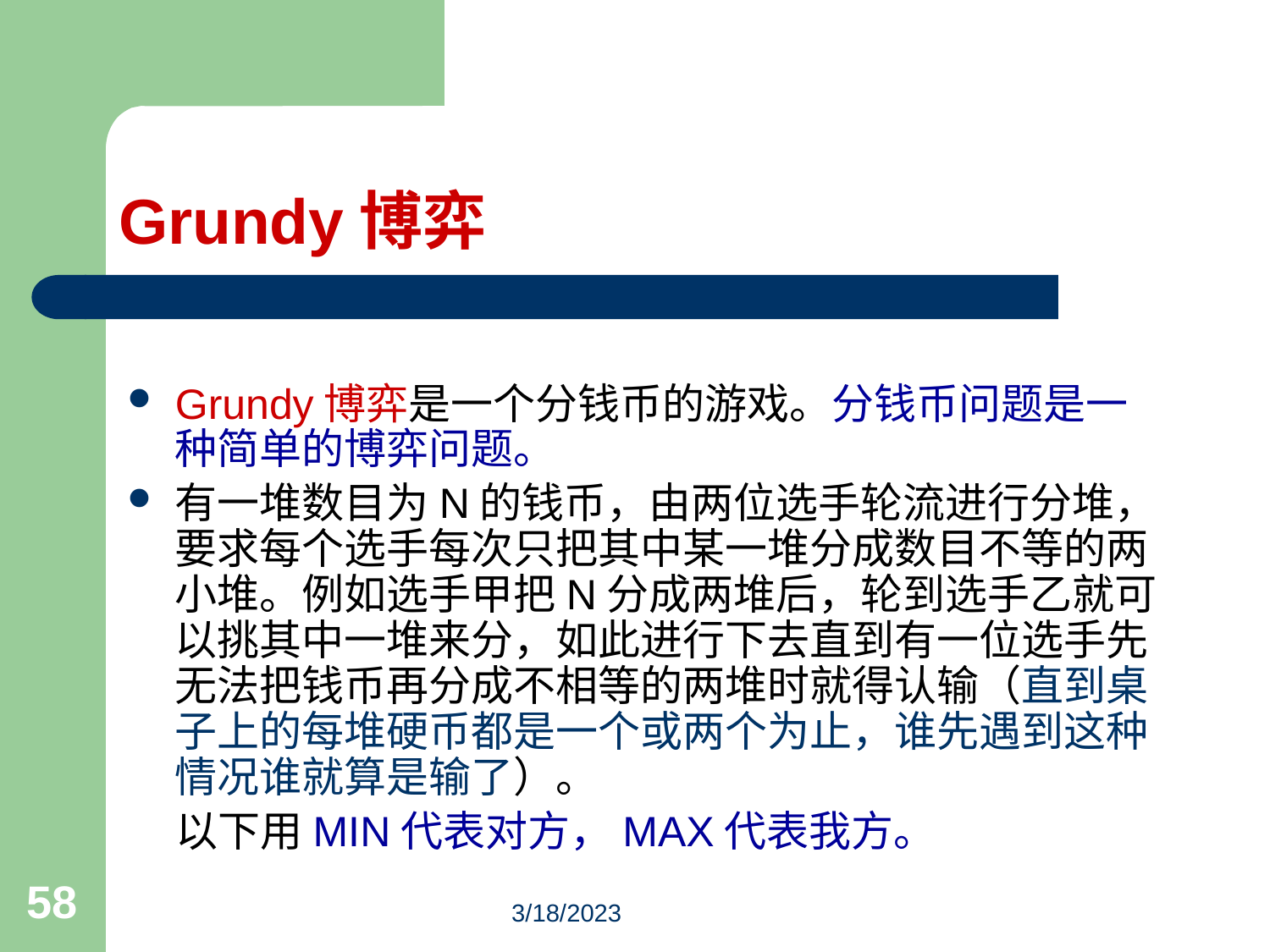

# Grundy博弈
Grundy博弈是一个分钱币的游戏。分钱币问题是一种简单的博弈问题。
有一堆数目为N的钱币，由两位选手轮流进行分堆，要求每个选手每次只把其中某一堆分成数目不等的两小堆。例如选手甲把N分成两堆后，轮到选手乙就可以挑其中一堆来分，如此进行下去直到有一位选手先无法把钱币再分成不相等的两堆时就得认输（直到桌子上的每堆硬币都是一个或两个为止，谁先遇到这种情况谁就算是输了）。
    以下用MIN代表对方，MAX代表我方。
58
3/18/2023